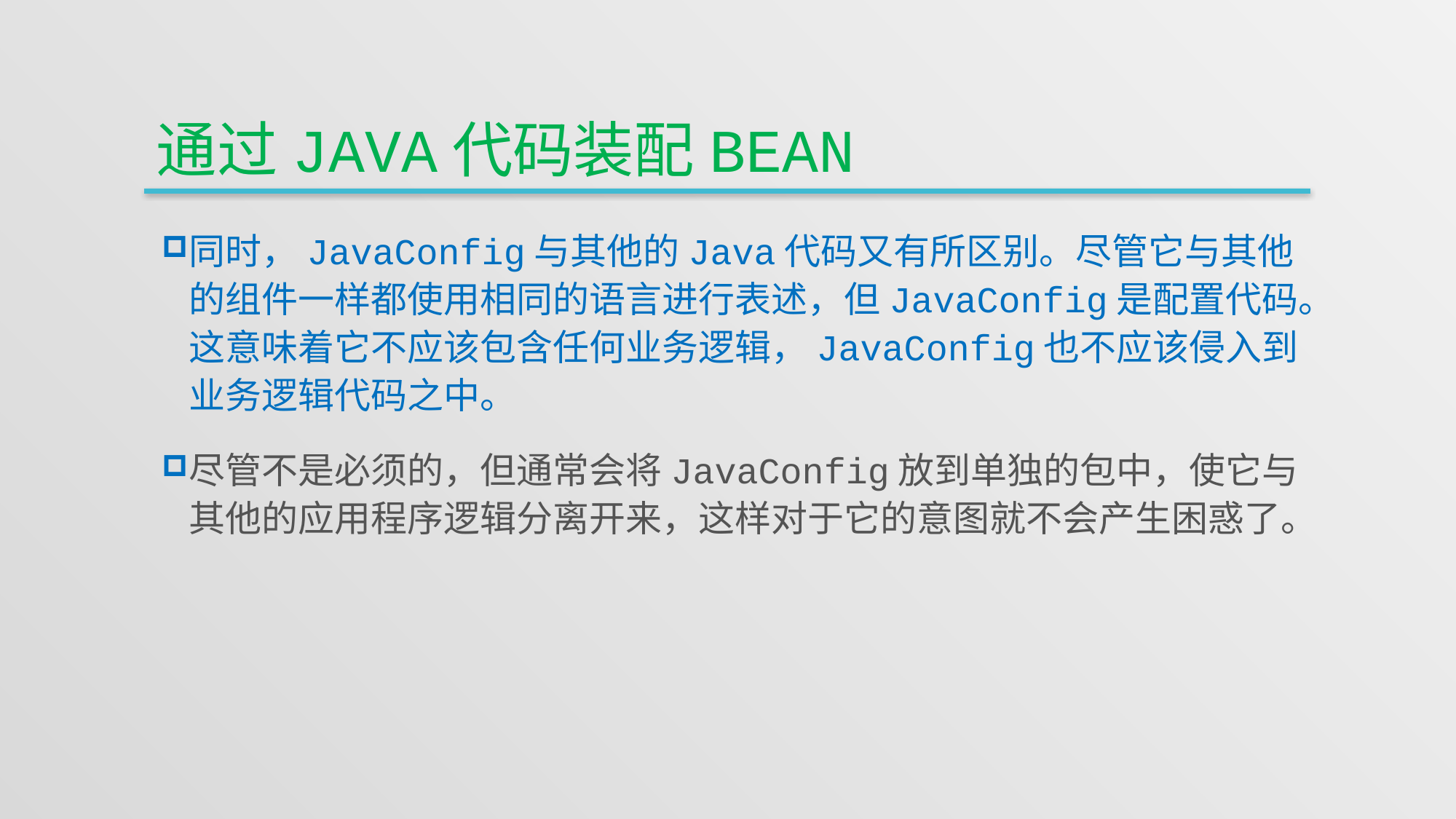

# 通过java代码装配bean
同时，JavaConfig与其他的Java代码又有所区别。尽管它与其他的组件一样都使用相同的语言进行表述，但JavaConfig是配置代码。这意味着它不应该包含任何业务逻辑，JavaConfig也不应该侵入到业务逻辑代码之中。
尽管不是必须的，但通常会将JavaConfig放到单独的包中，使它与其他的应用程序逻辑分离开来，这样对于它的意图就不会产生困惑了。